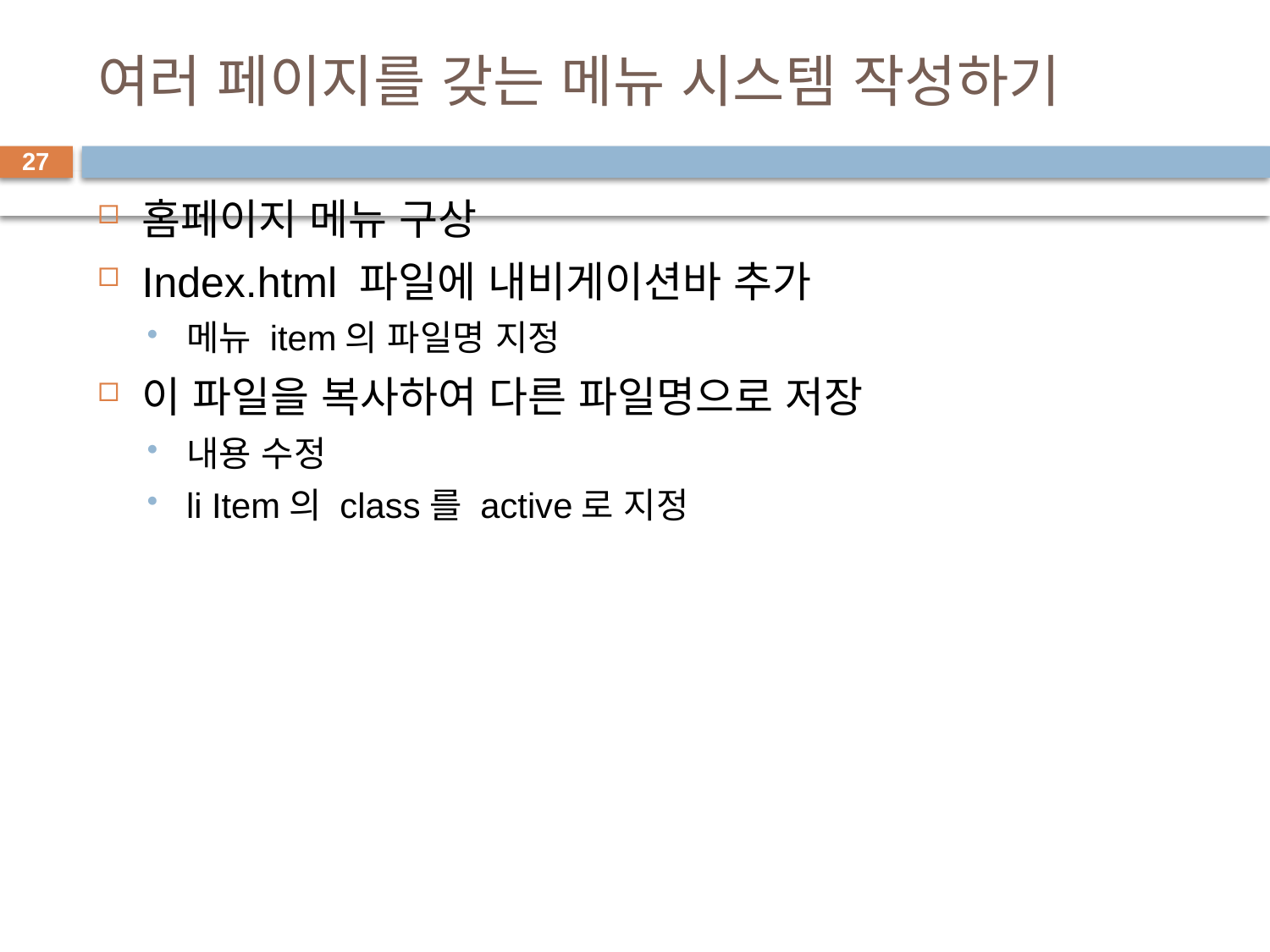

# 여러 페이지를 갖는 메뉴 시스템 작성하기
27
홈페이지 메뉴 구상
Index.html 파일에 내비게이션바 추가
메뉴 item의 파일명 지정
이 파일을 복사하여 다른 파일명으로 저장
내용 수정
li Item의 class를 active로 지정